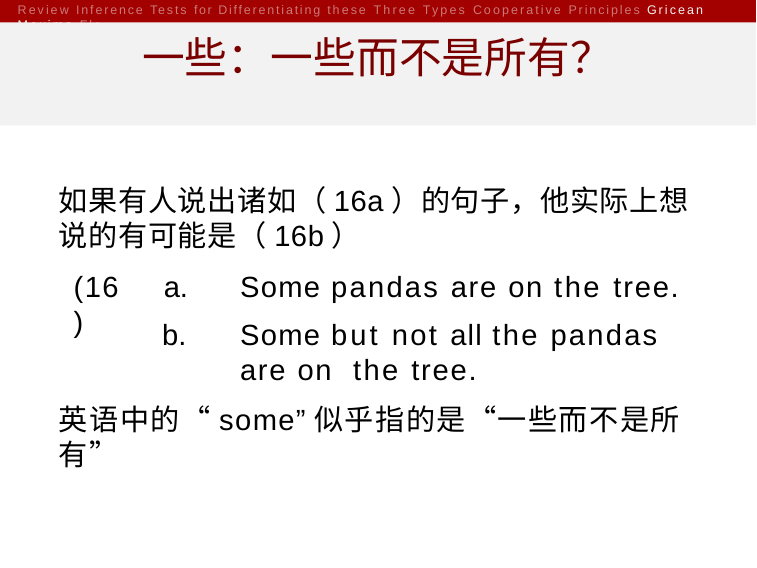

Review Inference Tests for Differentiating these Three Types Cooperative Principles Gricean Maxims Flo
# 一些：一些而不是所有？
如果有人说出诸如（16a）的句子，他实际上想说的有可能是（16b）
Some pandas are on the tree.
Some but not all the pandas are on  the tree.
(16)
英语中的“some”似乎指的是“一些而不是所有”